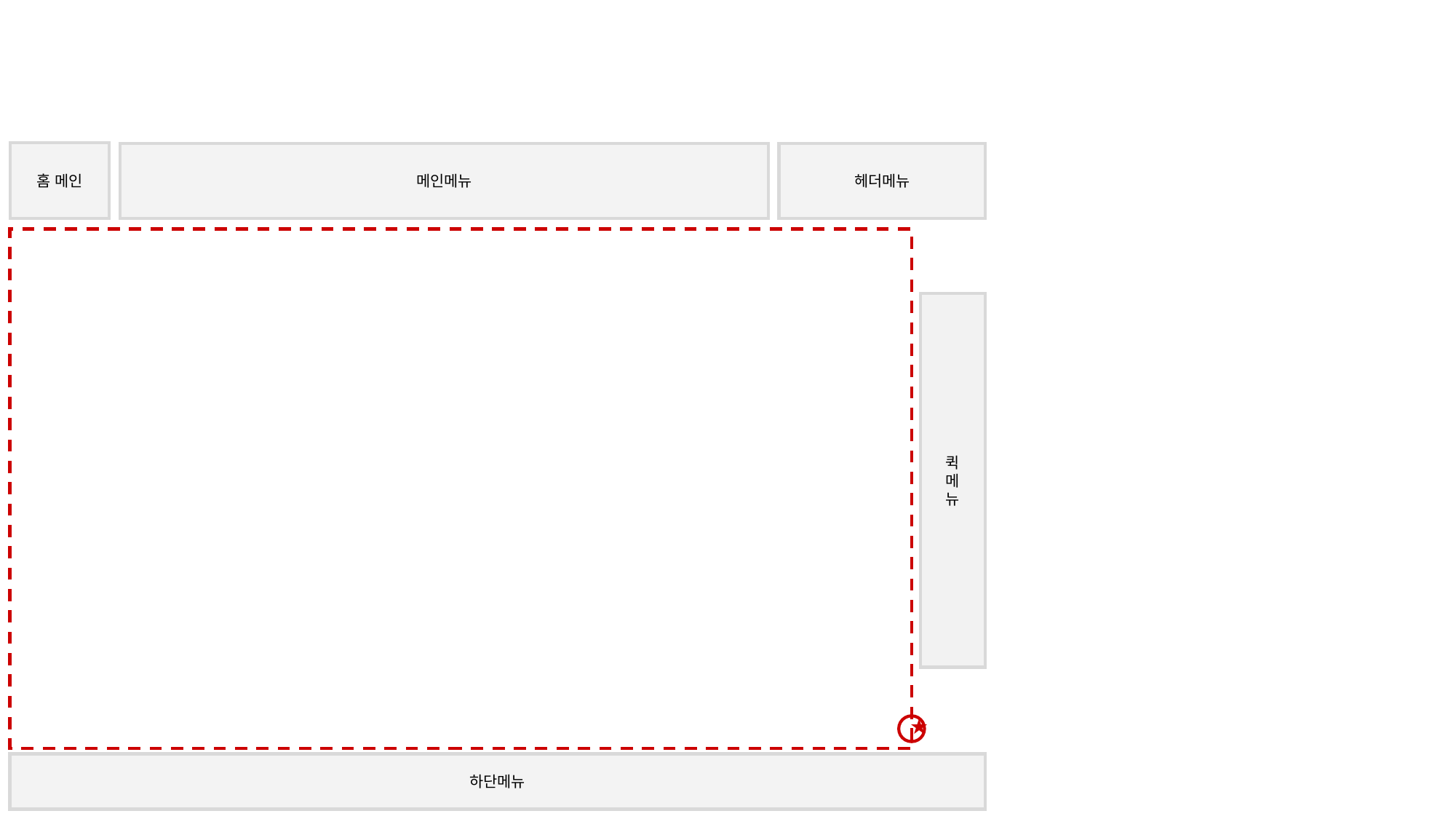

홈 메인
메인메뉴
헤더메뉴

퀵
메
뉴
★

하단메뉴